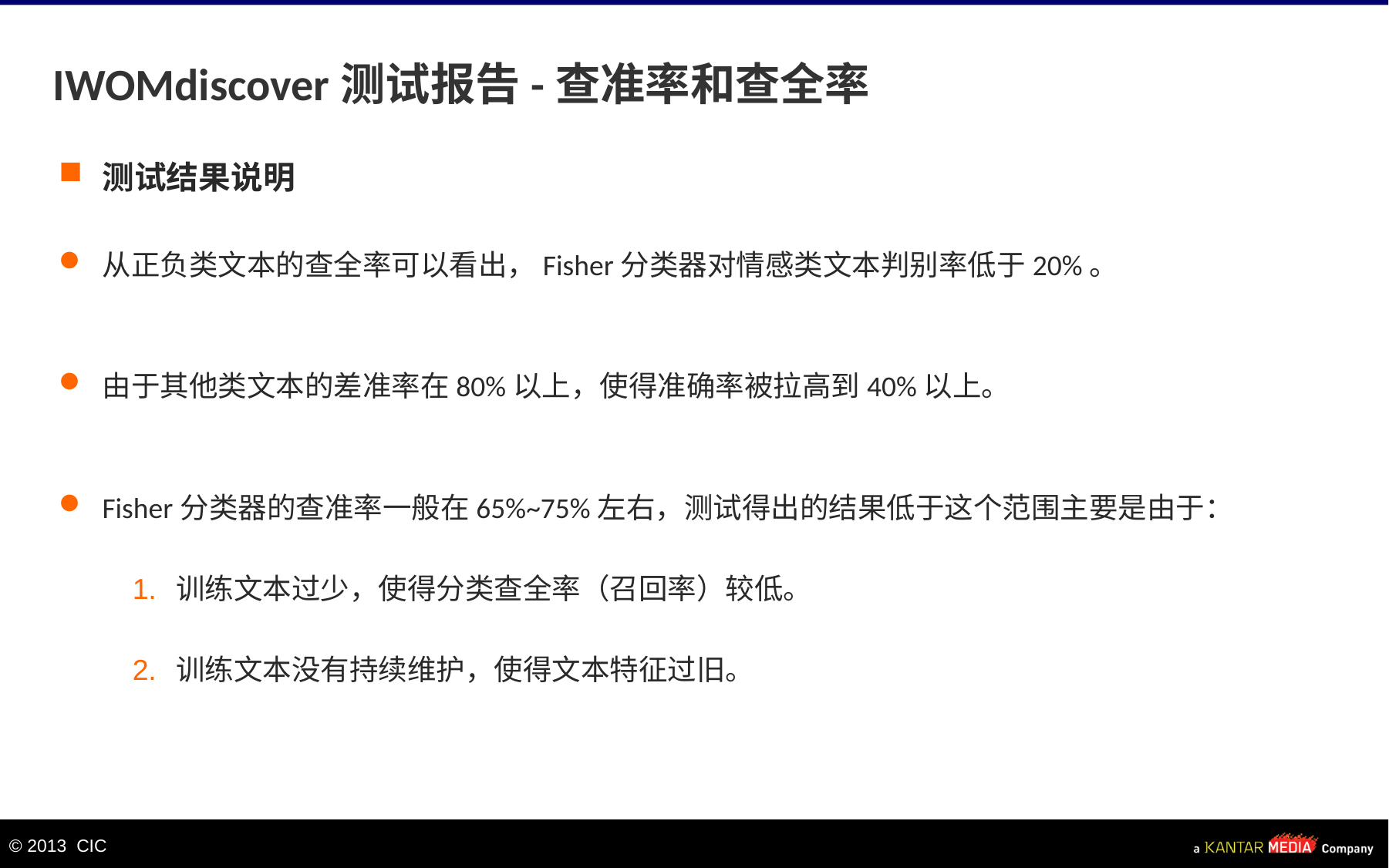

# IWOMdiscover测试报告-查准率和查全率
测试结果说明

从正负类文本的查全率可以看出，Fisher分类器对情感类文本判别率低于20%。

由于其他类文本的差准率在80%以上，使得准确率被拉高到40%以上。

Fisher分类器的查准率一般在65%~75%左右，测试得出的结果低于这个范围主要是由于：

训练文本过少，使得分类查全率（召回率）较低。

训练文本没有持续维护，使得文本特征过旧。